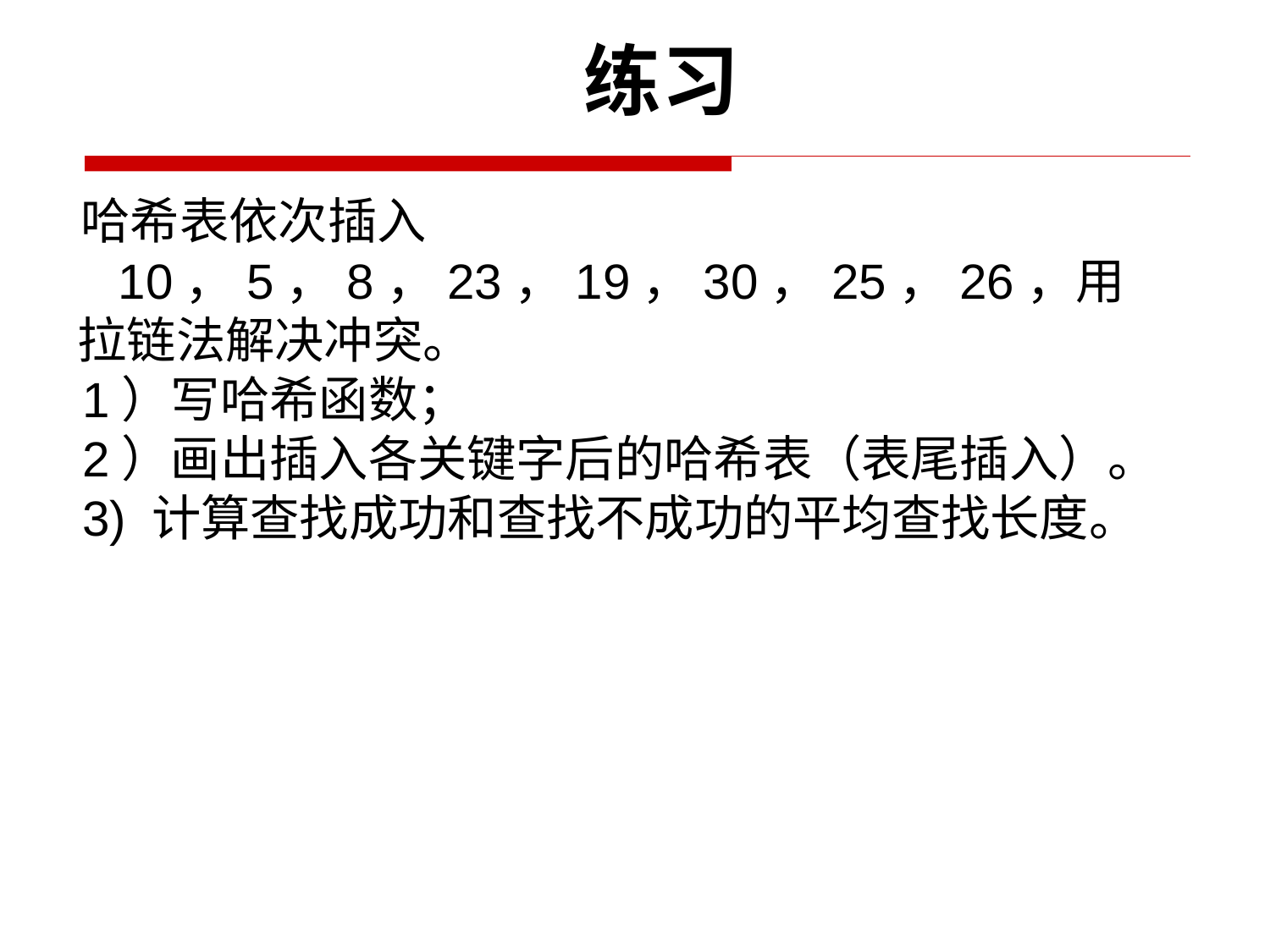

练习
 哈希表依次插入10，5，8，23，19，30，25，26，用
 拉链法解决冲突。
  1）写哈希函数；
  2）画出插入各关键字后的哈希表（表尾插入）。
  3) 计算查找成功和查找不成功的平均查找长度。